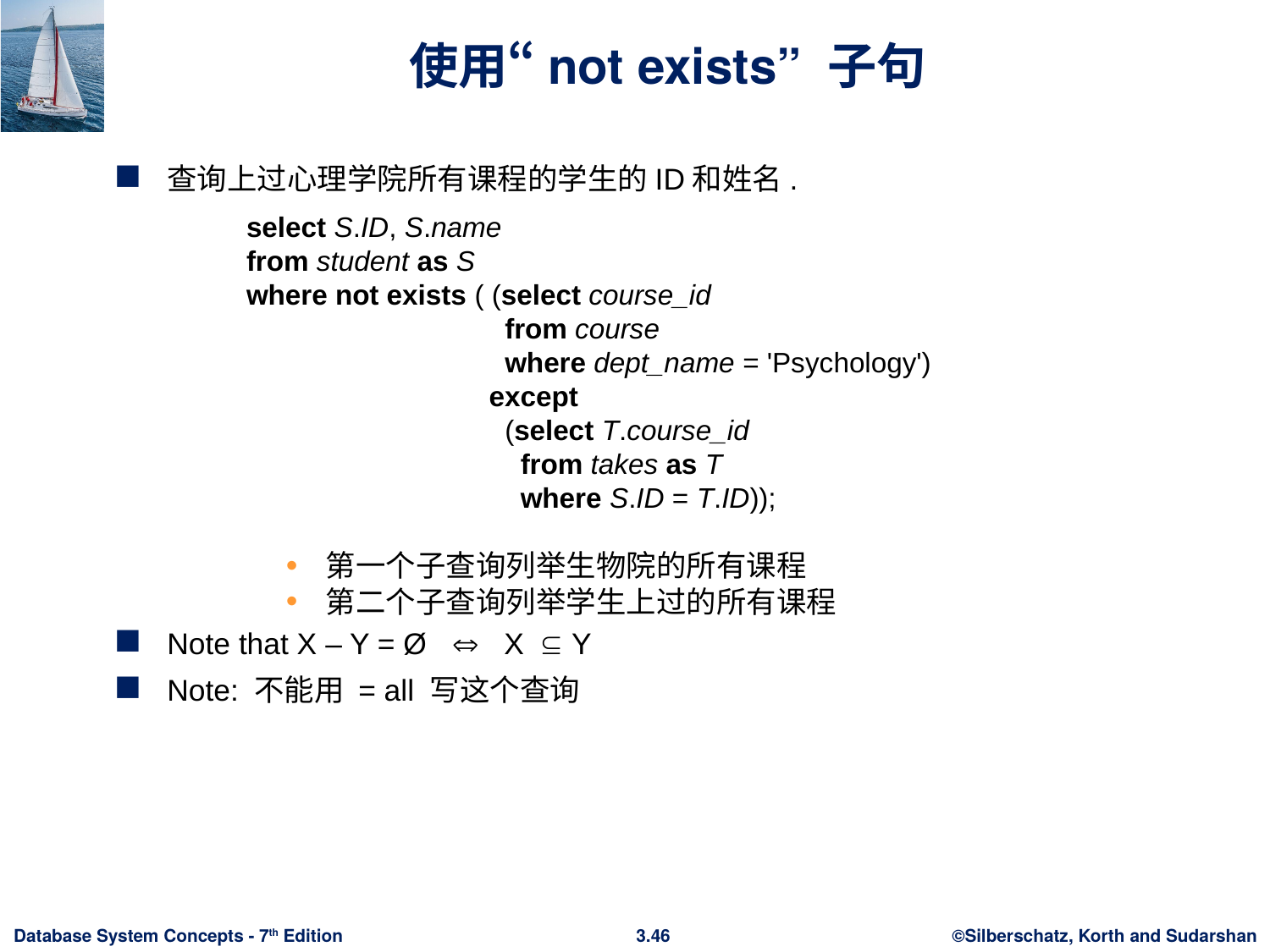

# 使用“not exists” 子句
查询上过心理学院所有课程的学生的ID和姓名.

Note that X – Y = Ø   ⇔   X ⊆ Y
Note: 不能用 = all 写这个查询
select S.ID, S.name
from student as S
where not exists ( (select course_id
                                 from course
                                 where dept_name = 'Psychology')
                               except
                                 (select T.course_id
                                   from takes as T
                                   where S.ID = T.ID));

第一个子查询列举生物院的所有课程
第二个子查询列举学生上过的所有课程